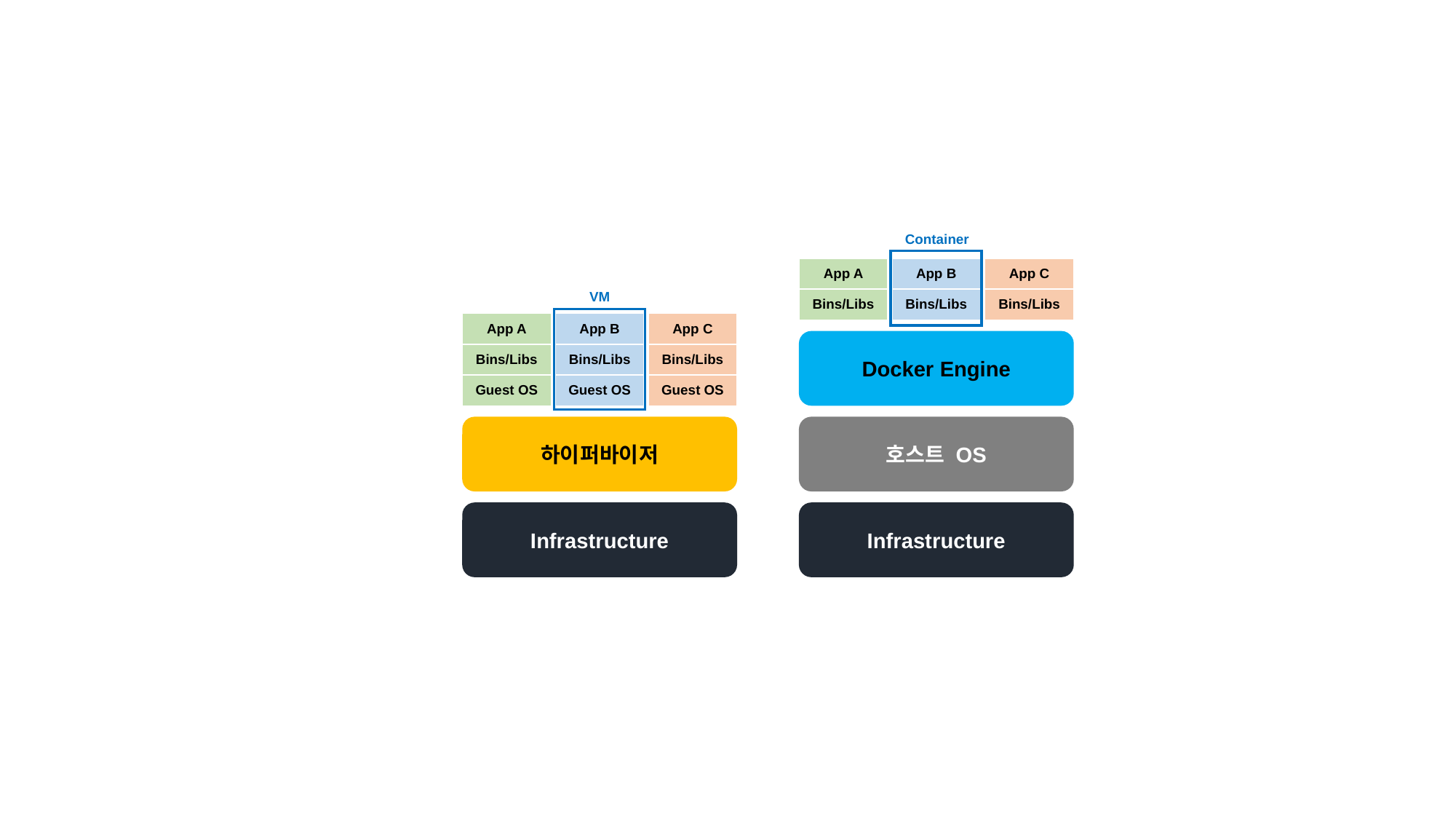

Container

| App A |
| --- |
| Bins/Libs |
| App B |
| --- |
| Bins/Libs |
| App C |
| --- |
| Bins/Libs |
VM

| App A |
| --- |
| Bins/Libs |
| Guest OS |
| App B |
| --- |
| Bins/Libs |
| Guest OS |
| App C |
| --- |
| Bins/Libs |
| Guest OS |
Docker Engine
하이퍼바이저
호스트 OS
Infrastructure
Infrastructure